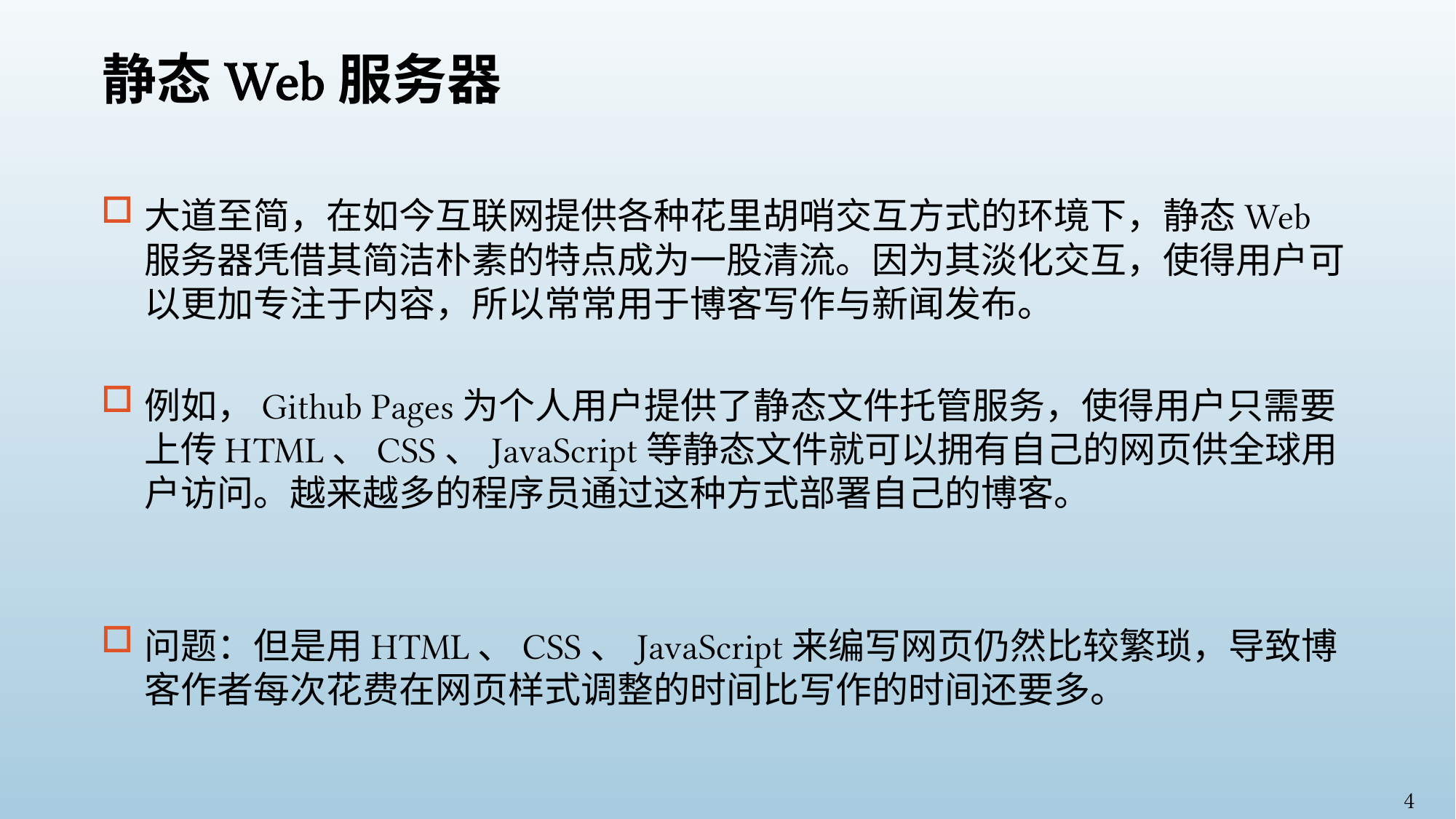

# 静态Web服务器

大道至简，在如今互联网提供各种花里胡哨交互方式的环境下，静态Web服务器凭借其简洁朴素的特点成为一股清流。因为其淡化交互，使得用户可以更加专注于内容，所以常常用于博客写作与新闻发布。

例如，Github Pages为个人用户提供了静态文件托管服务，使得用户只需要上传HTML、CSS、JavaScript等静态文件就可以拥有自己的网页供全球用户访问。越来越多的程序员通过这种方式部署自己的博客。

问题：但是用HTML、CSS、JavaScript来编写网页仍然比较繁琐，导致博客作者每次花费在网页样式调整的时间比写作的时间还要多。
4